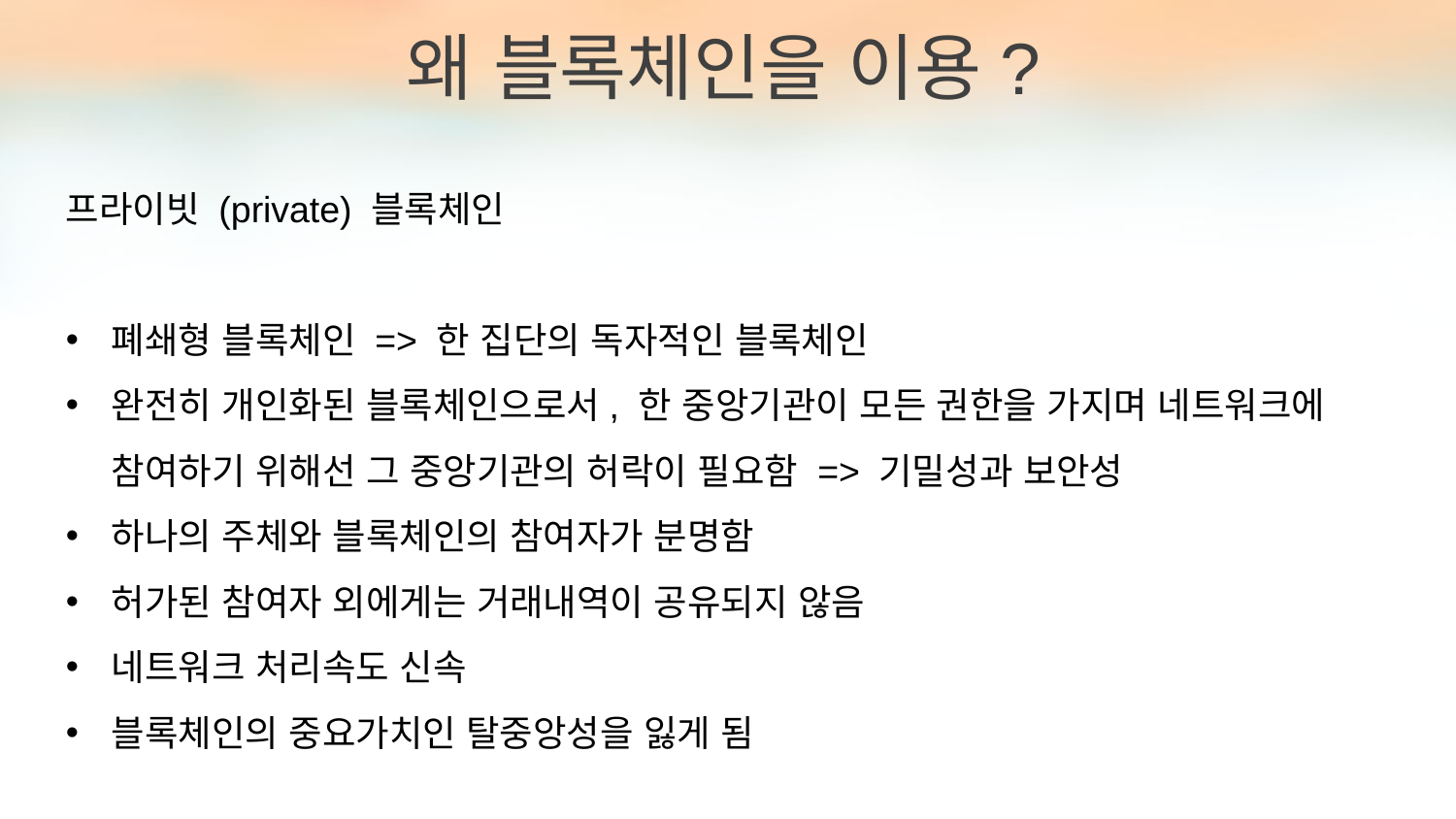

왜 블록체인을 이용?
프라이빗 (private) 블록체인

폐쇄형 블록체인 => 한 집단의 독자적인 블록체인
완전히 개인화된 블록체인으로서, 한 중앙기관이 모든 권한을 가지며 네트워크에 참여하기 위해선 그 중앙기관의 허락이 필요함 => 기밀성과 보안성
하나의 주체와 블록체인의 참여자가 분명함
허가된 참여자 외에게는 거래내역이 공유되지 않음
네트워크 처리속도 신속
블록체인의 중요가치인 탈중앙성을 잃게 됨